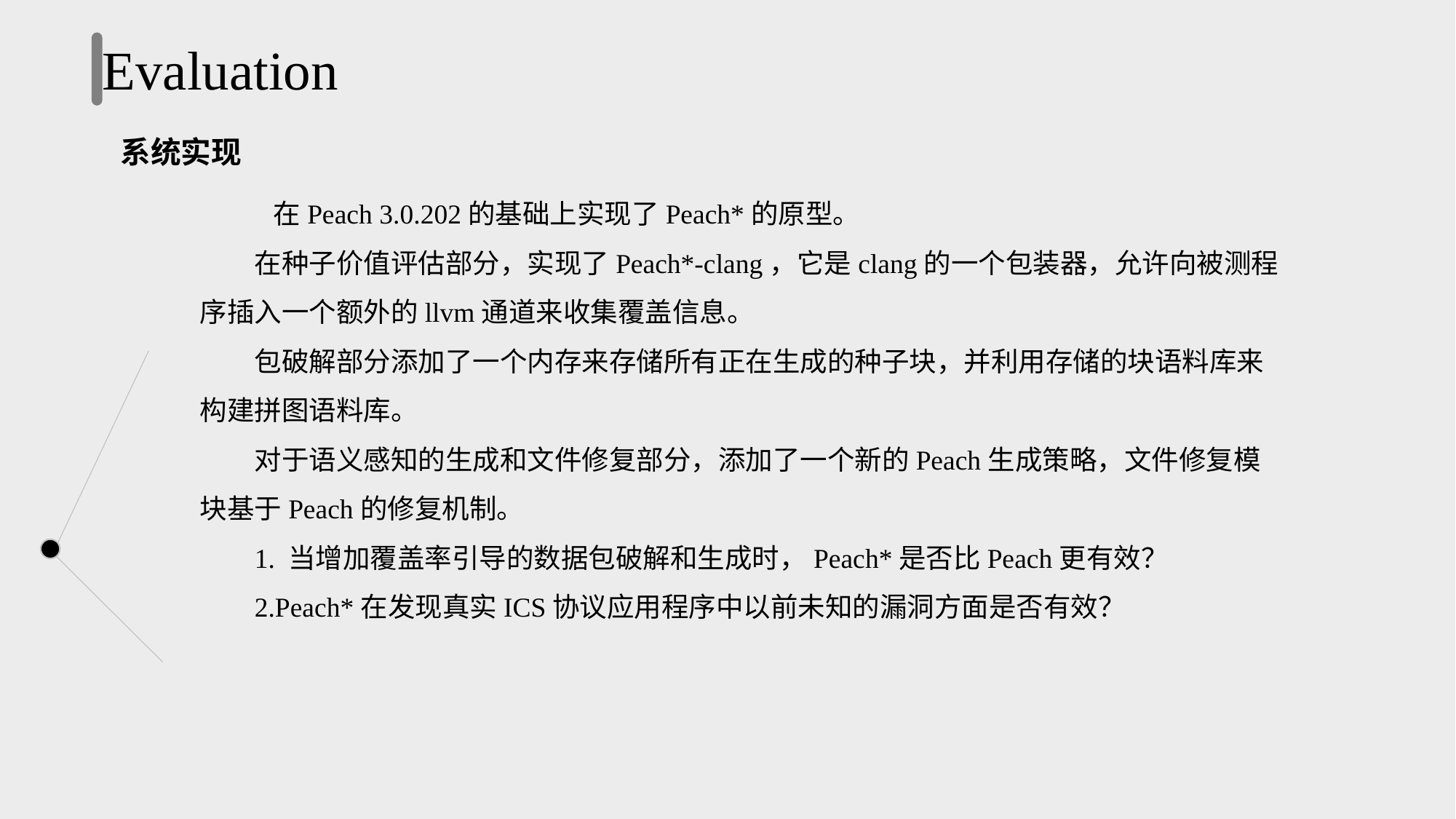

Evaluation

系统实现
  在Peach 3.0.202的基础上实现了Peach*的原型。
在种子价值评估部分，实现了Peach*-clang，它是clang的一个包装器，允许向被测程序插入一个额外的llvm通道来收集覆盖信息。
包破解部分添加了一个内存来存储所有正在生成的种子块，并利用存储的块语料库来构建拼图语料库。
对于语义感知的生成和文件修复部分，添加了一个新的Peach生成策略，文件修复模块基于Peach的修复机制。
1. 当增加覆盖率引导的数据包破解和生成时，Peach*是否比Peach更有效？
2.Peach*在发现真实ICS协议应用程序中以前未知的漏洞方面是否有效？